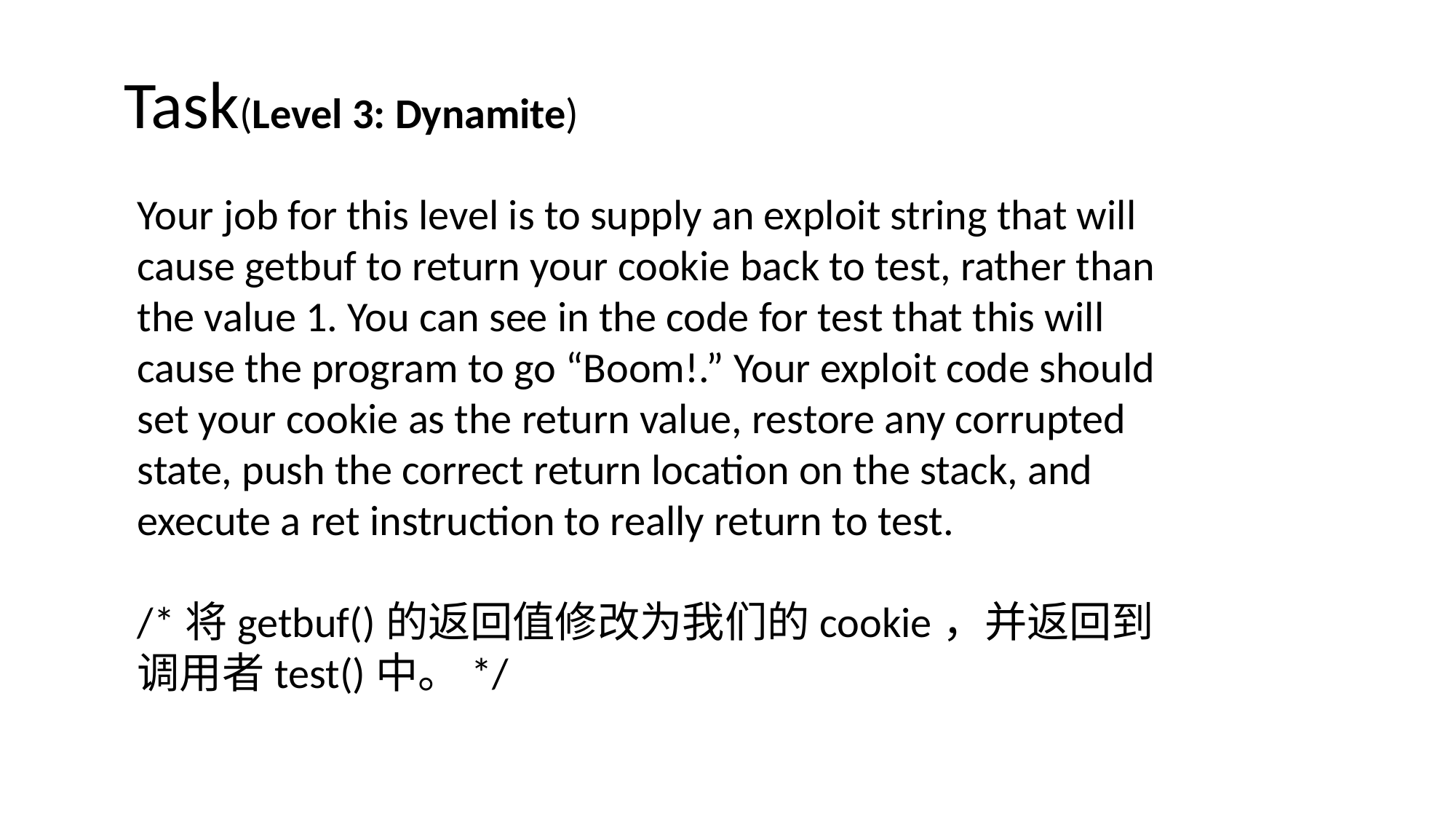

Task(Level 3: Dynamite)
Your job for this level is to supply an exploit string that will cause getbuf to return your cookie back to test, rather than the value 1. You can see in the code for test that this will cause the program to go “Boom!.” Your exploit code should set your cookie as the return value, restore any corrupted state, push the correct return location on the stack, and execute a ret instruction to really return to test.

/*将getbuf()的返回值修改为我们的cookie，并返回到调用者test()中。*/